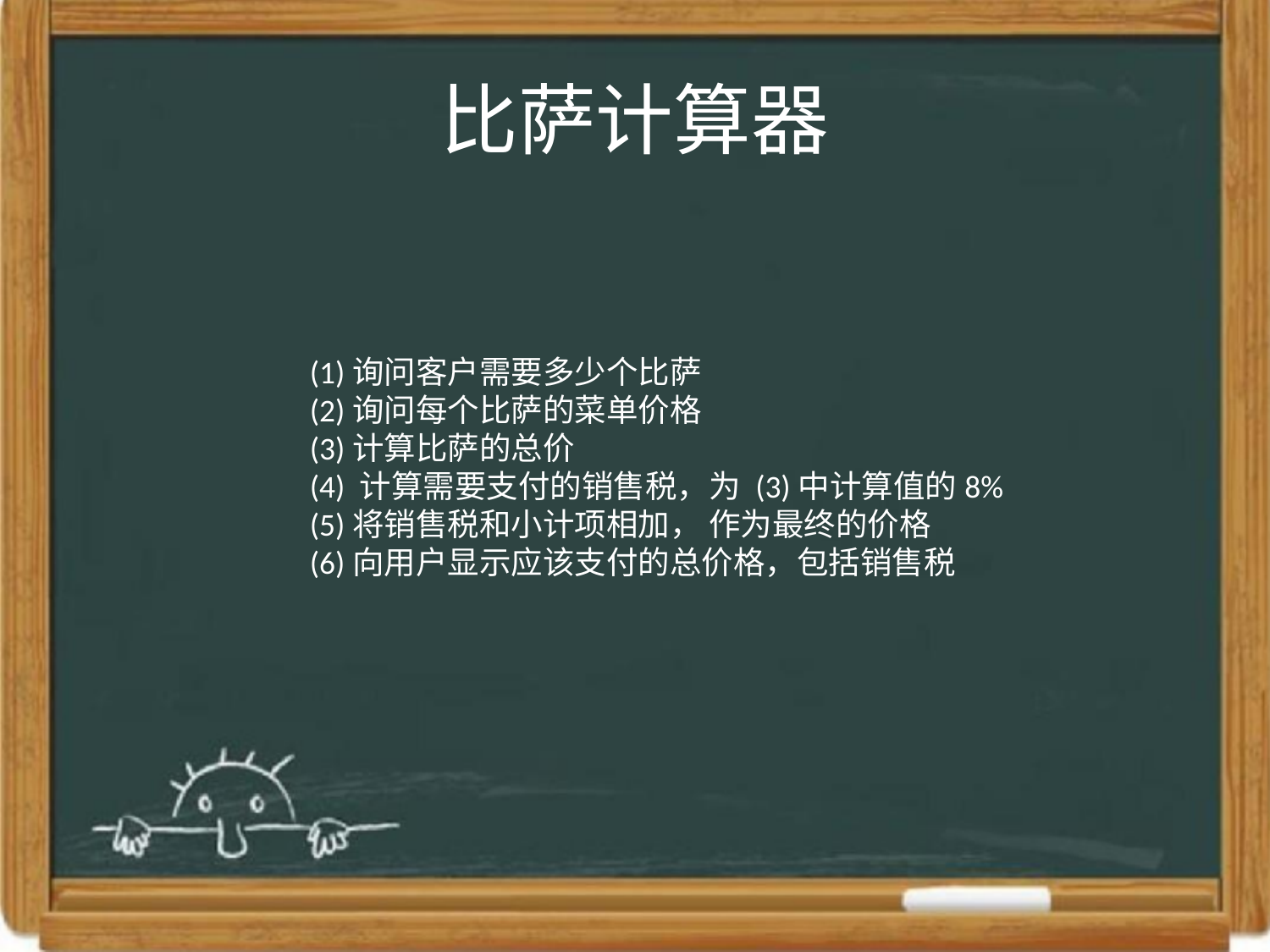

# 比萨计算器
(1)询问客户需要多少个比萨
(2)询问每个比萨的菜单价格
(3)计算比萨的总价
(4) 计算需要支付的销售税，为 (3)中计算值的8%
(5)将销售税和小计项相加， 作为最终的价格
(6)向用户显示应该支付的总价格，包括销售税